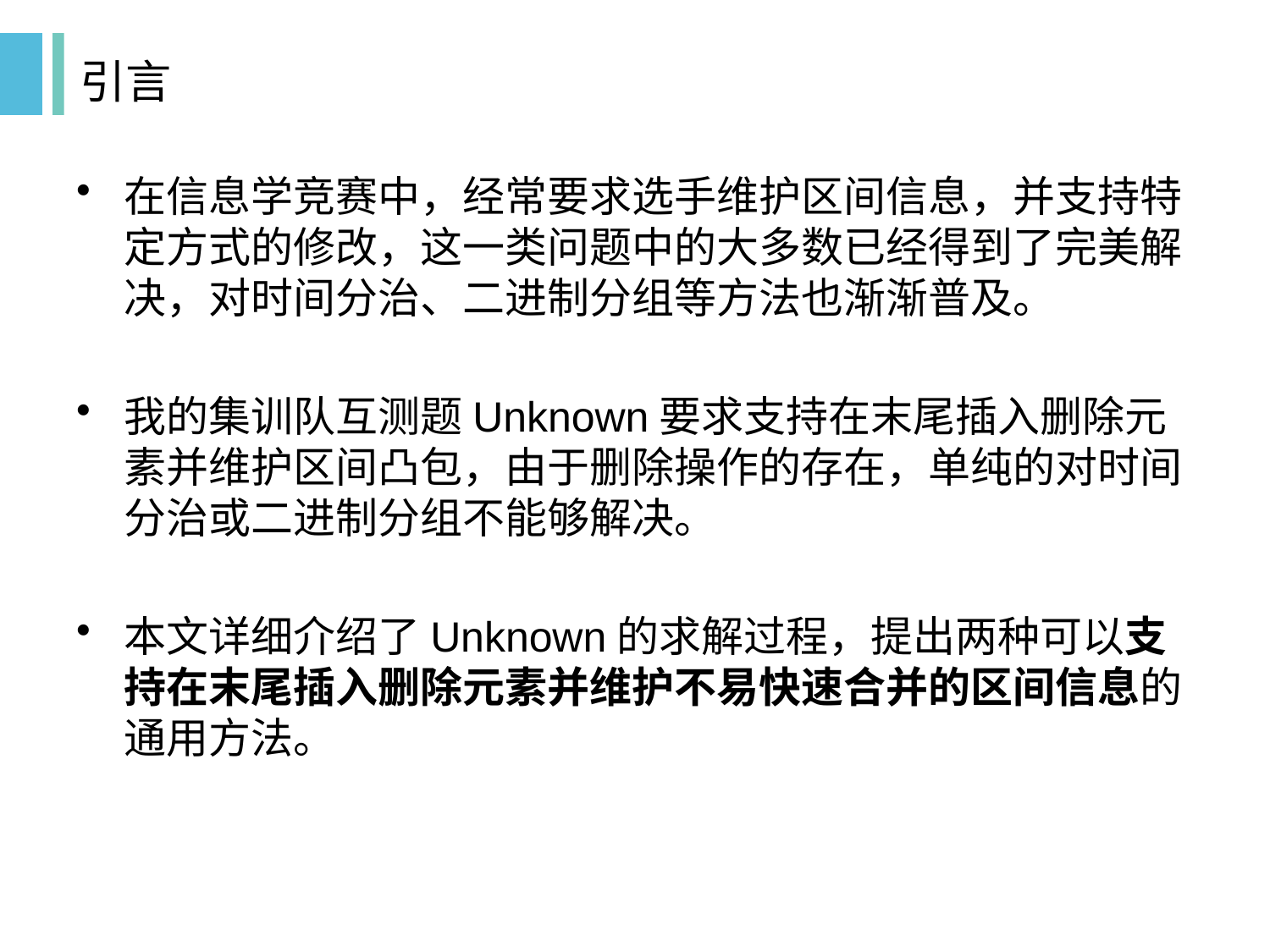

# 引言
在信息学竞赛中，经常要求选手维护区间信息，并支持特定方式的修改，这一类问题中的大多数已经得到了完美解决，对时间分治、二进制分组等方法也渐渐普及。

我的集训队互测题Unknown要求支持在末尾插入删除元素并维护区间凸包，由于删除操作的存在，单纯的对时间分治或二进制分组不能够解决。

本文详细介绍了Unknown的求解过程，提出两种可以支持在末尾插入删除元素并维护不易快速合并的区间信息的通用方法。